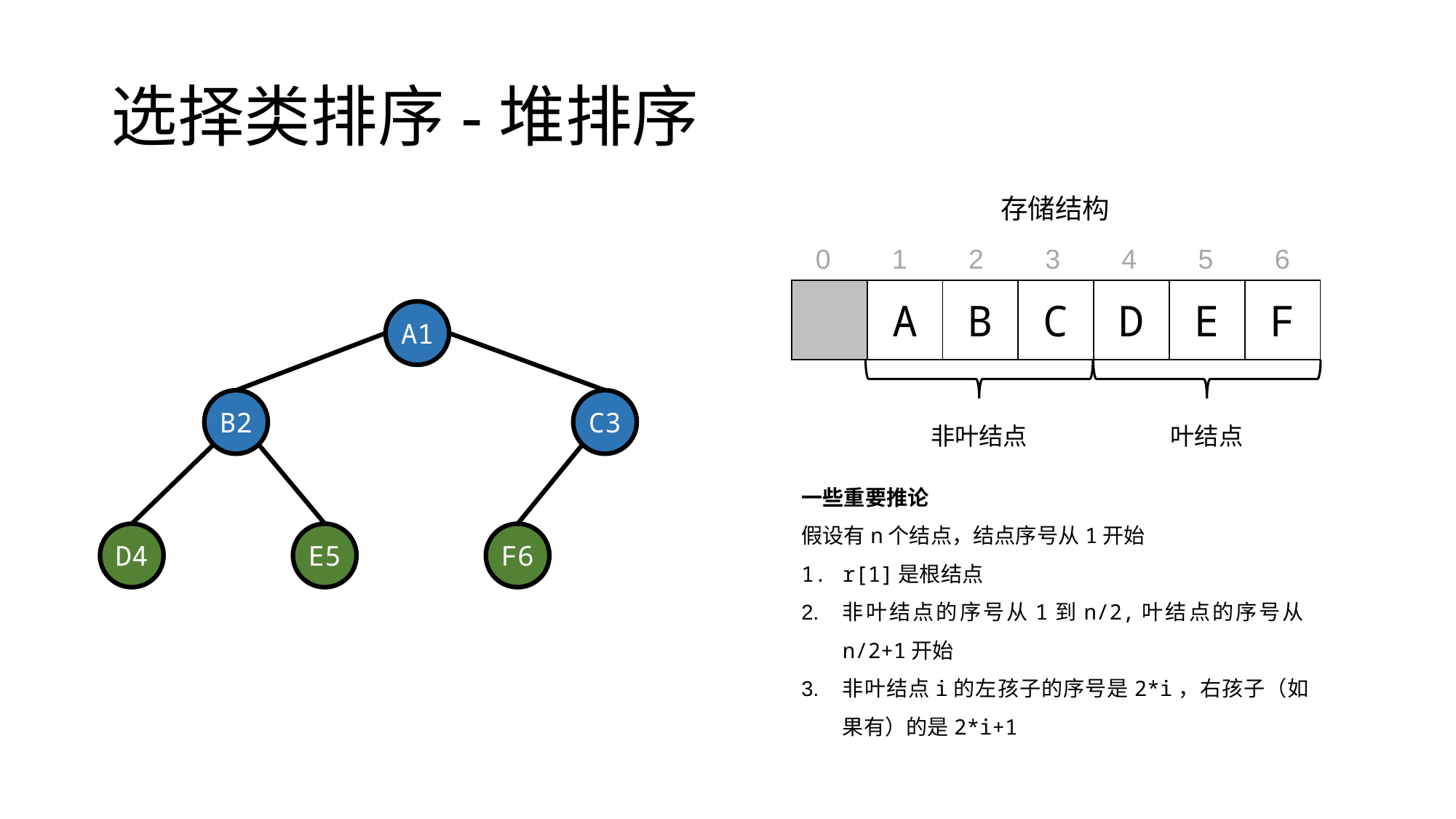

# 选择类排序-堆排序
存储结构
| 0 | 1 | 2 | 3 | 4 | 5 | 6 |
| --- | --- | --- | --- | --- | --- | --- |

|  | A | B | C | D | E | F |
| --- | --- | --- | --- | --- | --- | --- |
A1
B2
C3
非叶结点
叶结点
一些重要推论
假设有n个结点，结点序号从1开始
r[1]是根结点
非叶结点的序号从1到n/2,叶结点的序号从n/2+1开始
非叶结点i的左孩子的序号是2*i，右孩子（如果有）的是2*i+1
D4
E5
F6